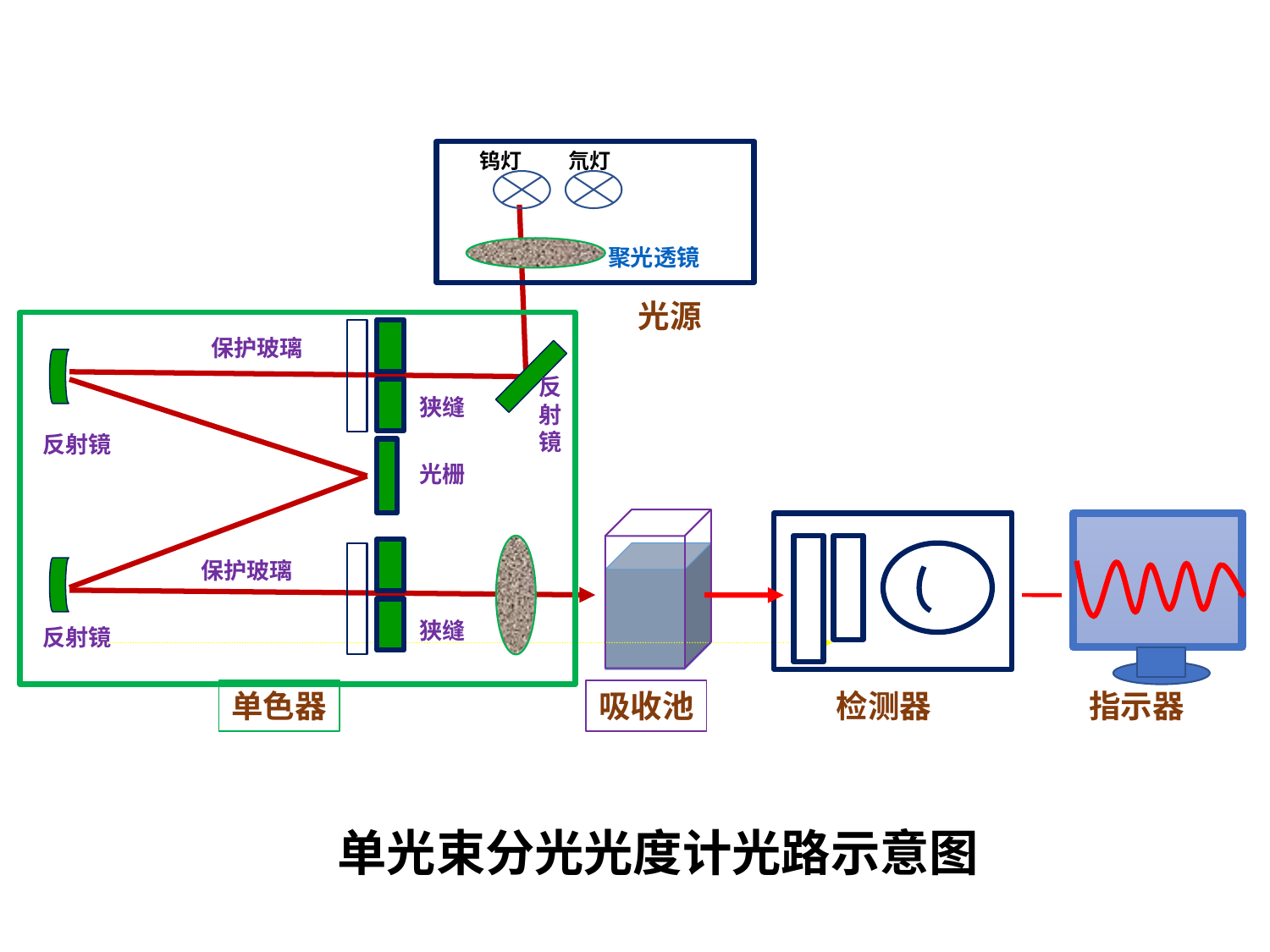

钨灯
氘灯

聚光透镜
光源

保护玻璃

反射镜

狭缝
反射镜
光栅

保护玻璃

狭缝
反射镜
单色器

吸收池

检测器

 指示器

单光束分光光度计光路示意图